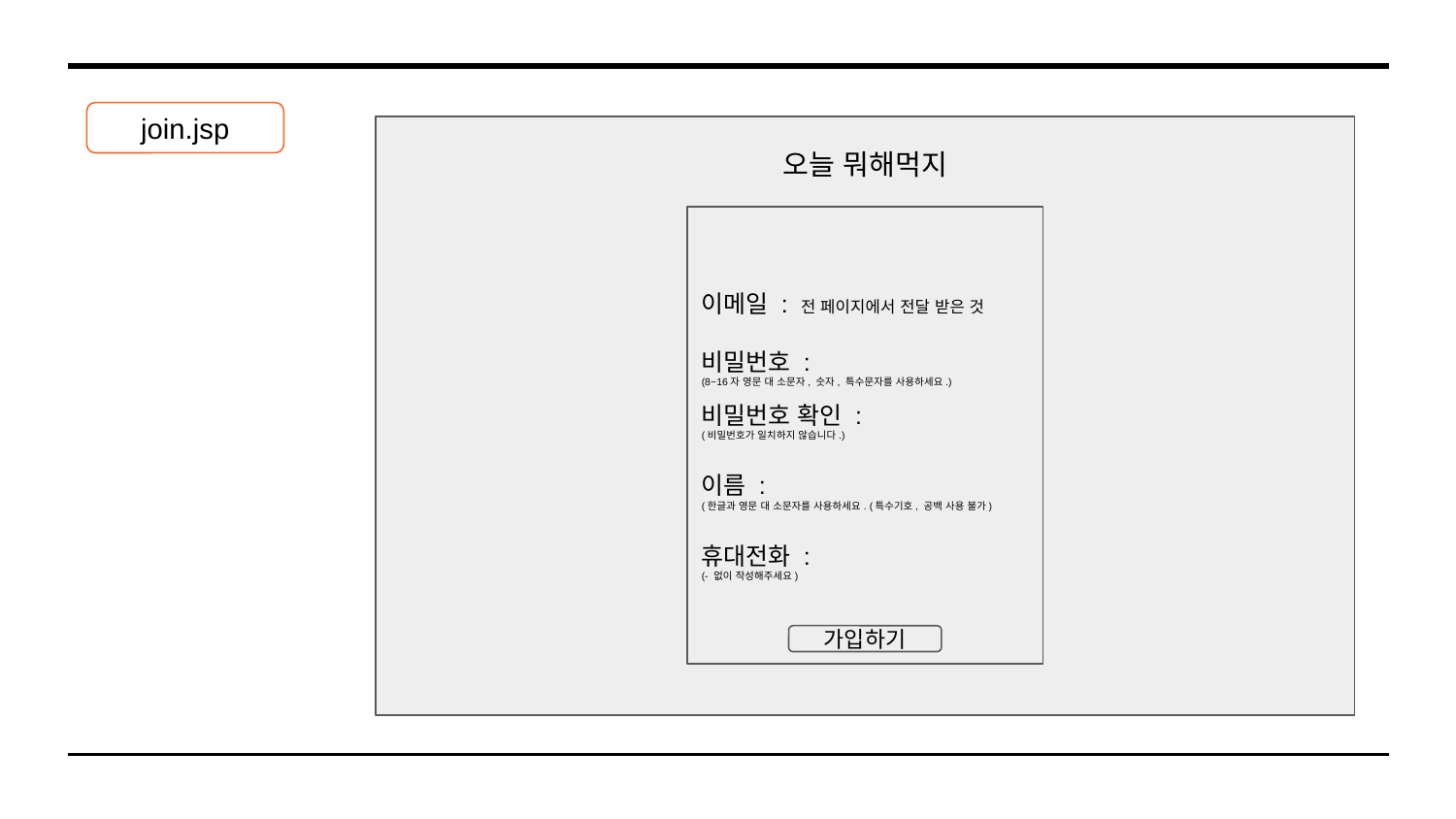

join.jsp

오늘 뭐해먹지
이메일 : 전 페이지에서 전달 받은 것

비밀번호 :
(8~16자 영문 대 소문자, 숫자, 특수문자를 사용하세요.)

비밀번호 확인 :
(비밀번호가 일치하지 않습니다.)

이름 :
(한글과 영문 대 소문자를 사용하세요. (특수기호, 공백 사용 불가)

휴대전화 :
(- 없이 작성해주세요)

가입하기